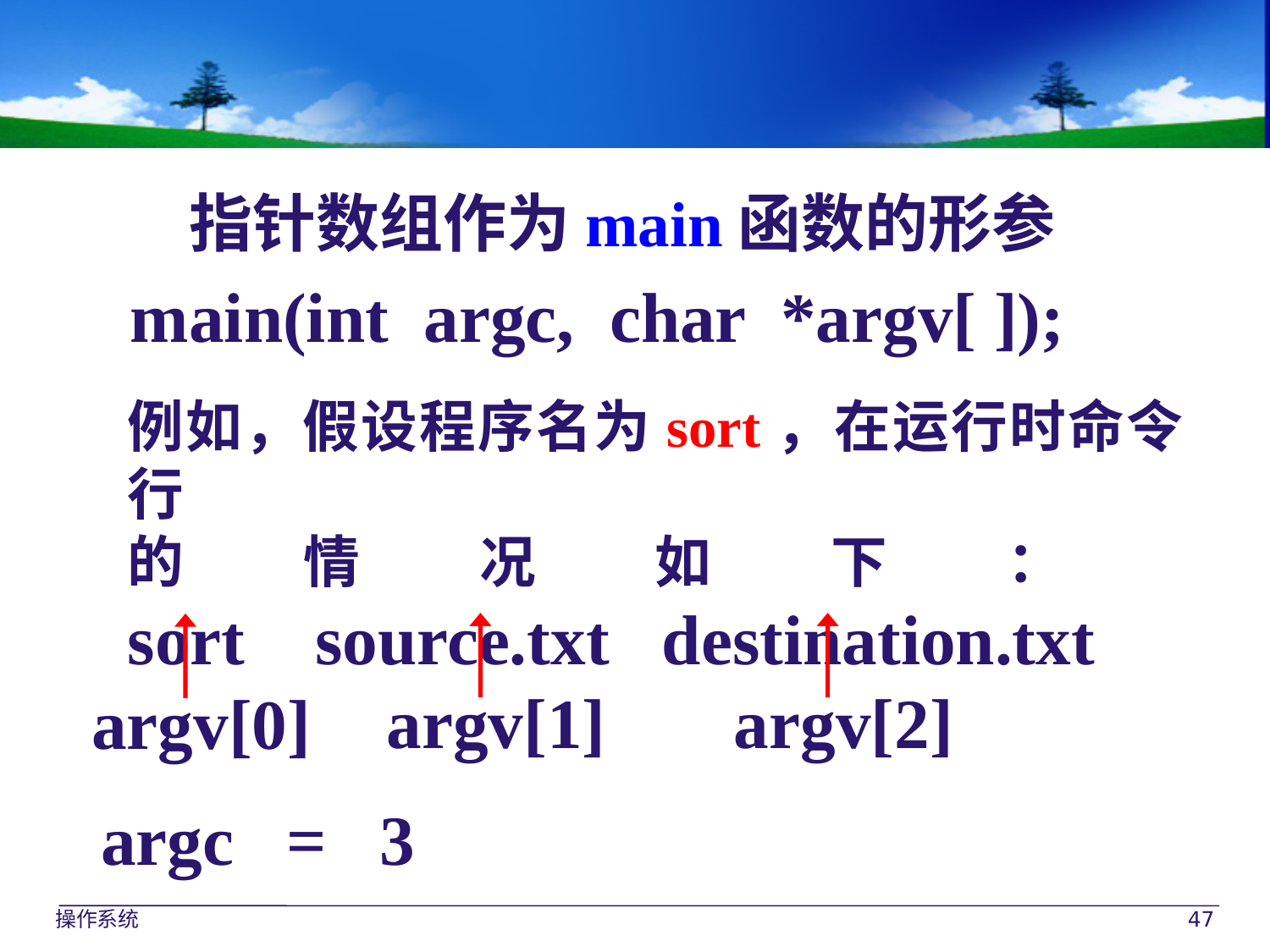

指针数组作为main函数的形参
main(int  argc,  char  *argv[ ]);
例如，假设程序名为sort，在运行时命令行
的情况如下：
sort    source.txt   destination.txt

argv[1]
argv[2]
argv[0]
argc   =   3
操作系统
47